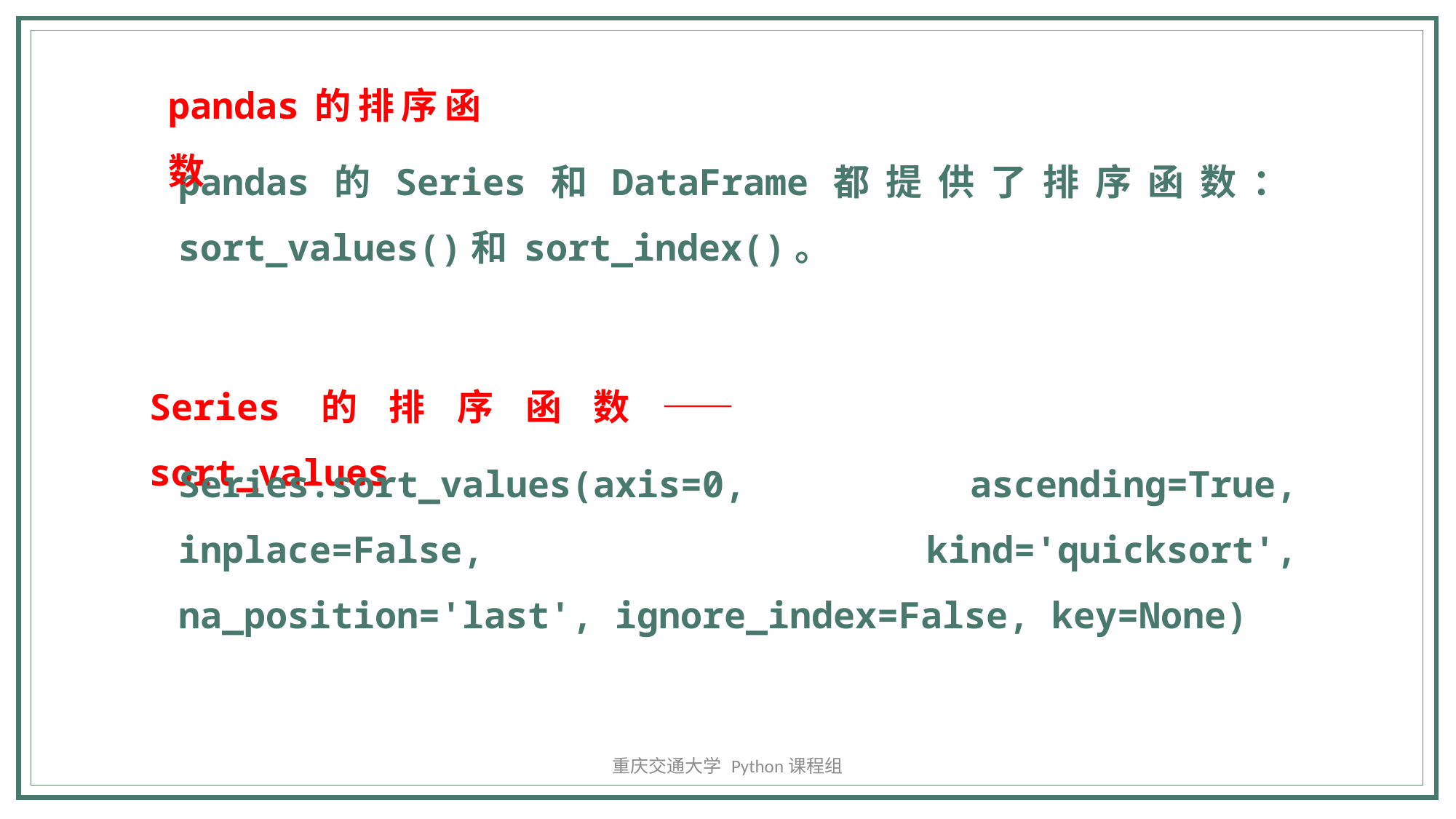

pandas的排序函数
pandas的Series和DataFrame都提供了排序函数：sort_values()和 sort_index()。
Series的排序函数——sort_values
Series.sort_values(axis=0, ascending=True, inplace=False, kind='quicksort', na_position='last', ignore_index=False, key=None)
重庆交通大学 Python课程组